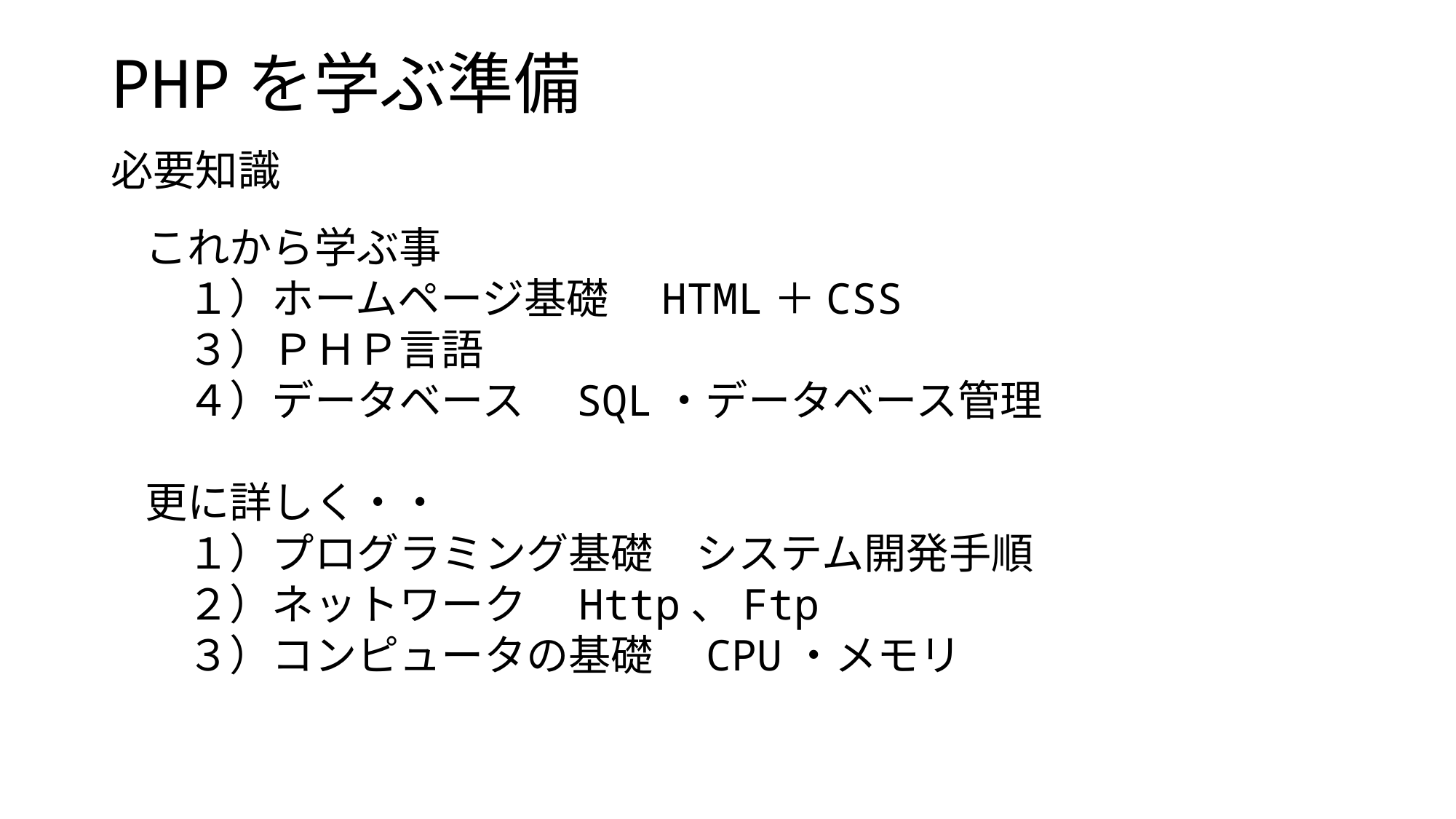

# PHPを学ぶ準備
必要知識
これから学ぶ事
　１）ホームページ基礎　HTML＋CSS
　３）ＰＨＰ言語
　４）データベース　SQL・データベース管理

更に詳しく・・
　１）プログラミング基礎　システム開発手順
　２）ネットワーク　Http、Ftp
　３）コンピュータの基礎　CPU・メモリ